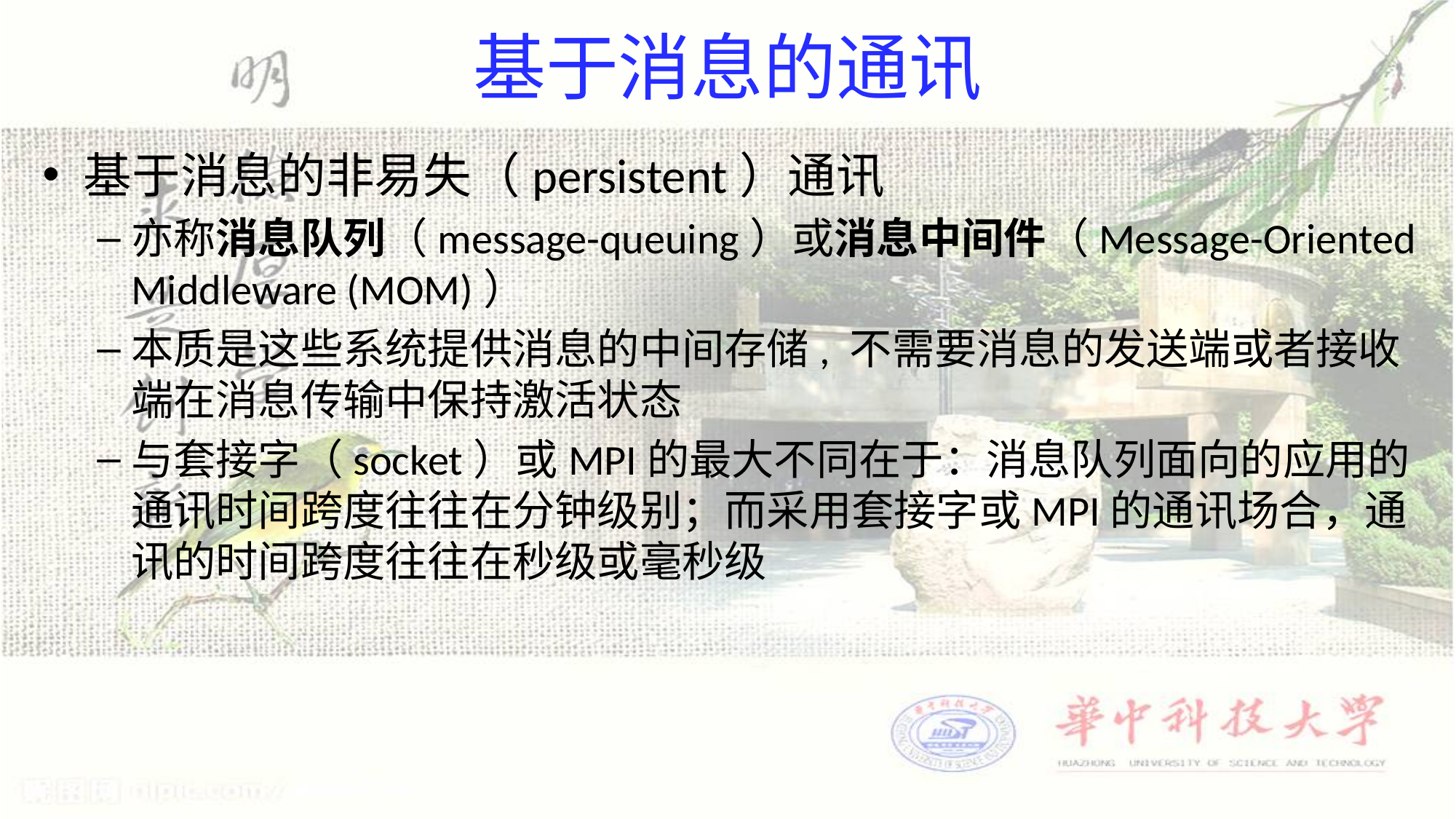

# 基于消息的通讯
基于消息的非易失（persistent）通讯
亦称消息队列（message-queuing）或消息中间件（Message-Oriented Middleware (MOM)）
本质是这些系统提供消息的中间存储, 不需要消息的发送端或者接收端在消息传输中保持激活状态
与套接字（socket）或MPI的最大不同在于：消息队列面向的应用的通讯时间跨度往往在分钟级别；而采用套接字或MPI的通讯场合，通讯的时间跨度往往在秒级或毫秒级